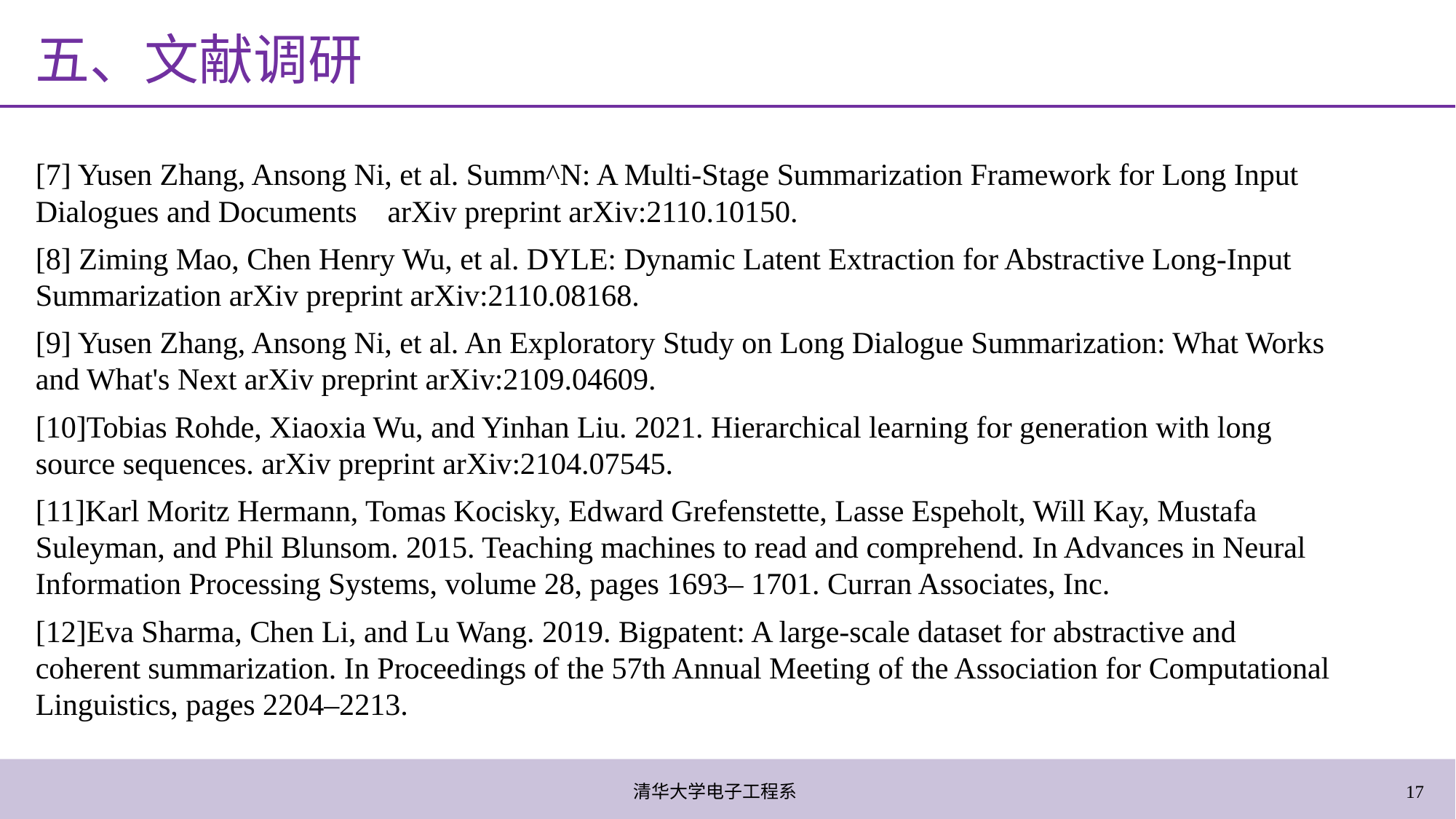

# 五、文献调研
[7] Yusen Zhang, Ansong Ni, et al. Summ^N: A Multi-Stage Summarization Framework for Long Input Dialogues and Documents    arXiv preprint arXiv:2110.10150.
[8] Ziming Mao, Chen Henry Wu, et al. DYLE: Dynamic Latent Extraction for Abstractive Long-Input Summarization arXiv preprint arXiv:2110.08168.
[9] Yusen Zhang, Ansong Ni, et al. An Exploratory Study on Long Dialogue Summarization: What Works and What's Next arXiv preprint arXiv:2109.04609.
[10]Tobias Rohde, Xiaoxia Wu, and Yinhan Liu. 2021. Hierarchical learning for generation with long source sequences. arXiv preprint arXiv:2104.07545.
[11]Karl Moritz Hermann, Tomas Kocisky, Edward Grefenstette, Lasse Espeholt, Will Kay, Mustafa Suleyman, and Phil Blunsom. 2015. Teaching machines to read and comprehend. In Advances in Neural Information Processing Systems, volume 28, pages 1693– 1701. Curran Associates, Inc.
[12]Eva Sharma, Chen Li, and Lu Wang. 2019. Bigpatent: A large-scale dataset for abstractive and coherent summarization. In Proceedings of the 57th Annual Meeting of the Association for Computational Linguistics, pages 2204–2213.

清华大学电子工程系
17